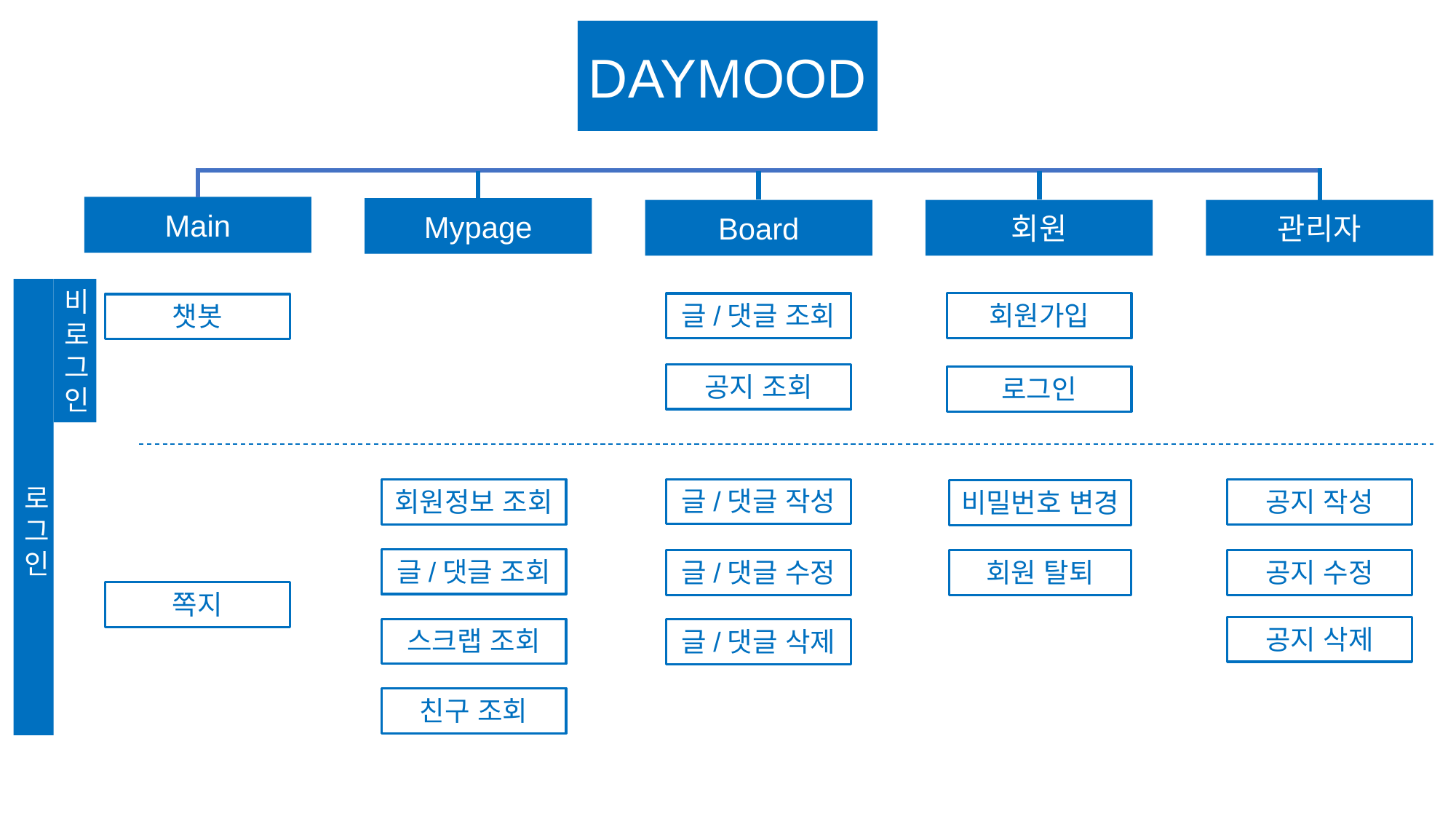

DAYMOOD
Main
Mypage
Board
관리자
회원

로그인

비로그인
회원가입
글/댓글 조회
챗봇
공지 조회
로그인
글/댓글 작성
회원정보 조회
공지 작성
비밀번호 변경
글/댓글 조회
회원 탈퇴
글/댓글 수정
공지 수정
쪽지
공지 삭제
스크랩 조회
글/댓글 삭제
친구 조회